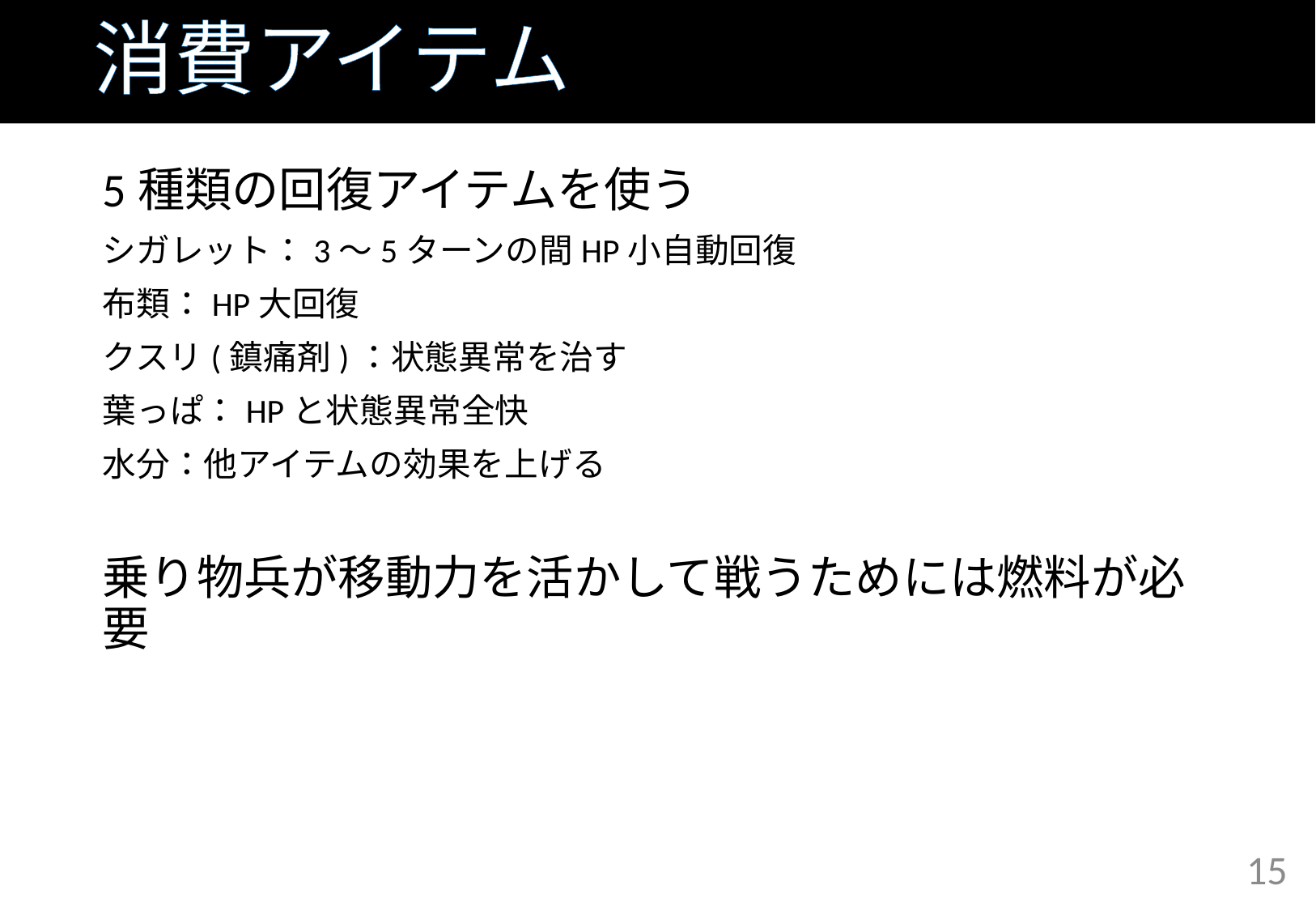

# 消費アイテム
5種類の回復アイテムを使う
シガレット：3～5ターンの間HP小自動回復
布類：HP大回復
クスリ(鎮痛剤)：状態異常を治す
葉っぱ：HPと状態異常全快
水分：他アイテムの効果を上げる

乗り物兵が移動力を活かして戦うためには燃料が必要
15